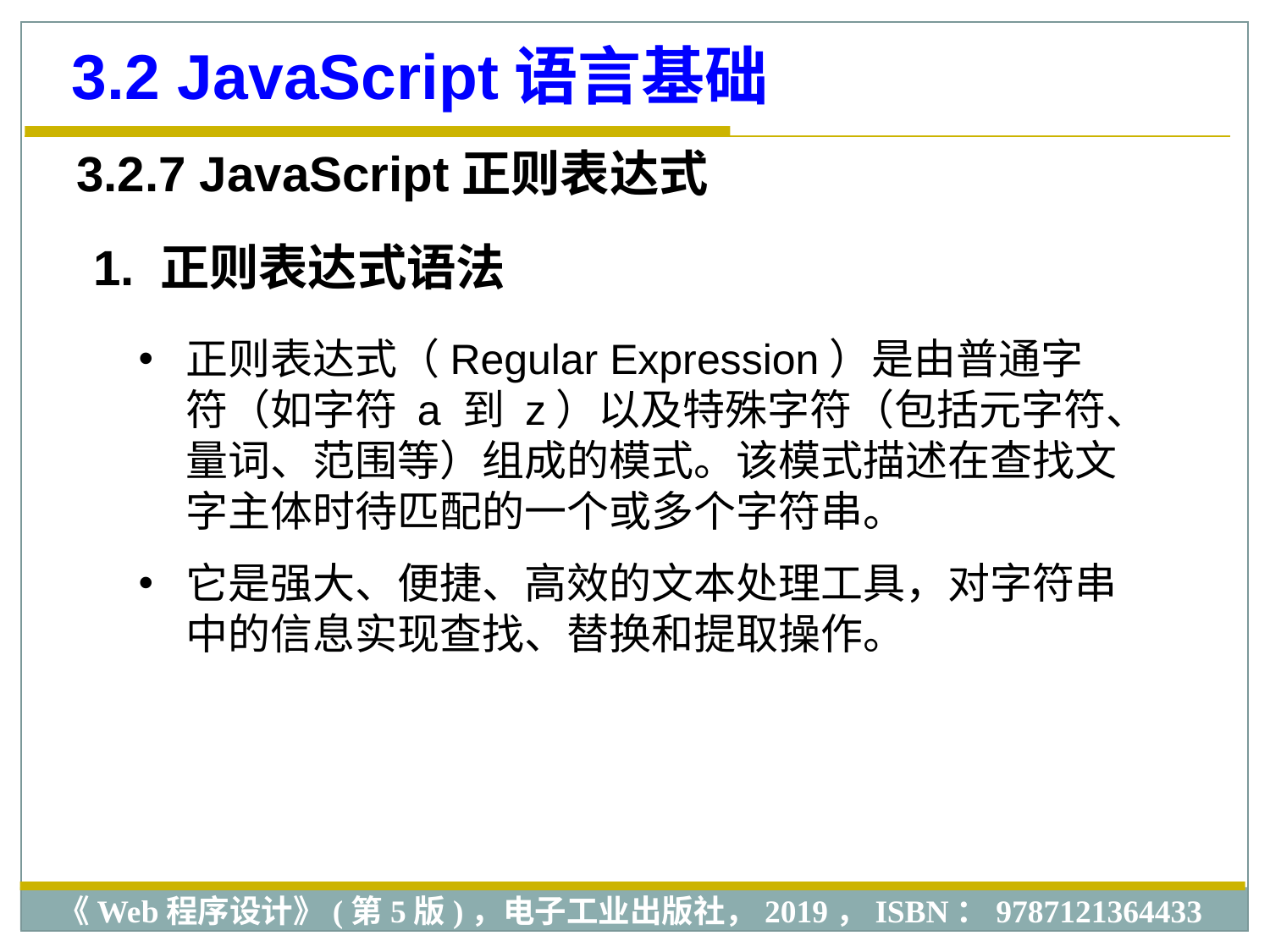

3.2 JavaScript语言基础
3.2.7 JavaScript正则表达式
1. 正则表达式语法
正则表达式（Regular Expression）是由普通字符（如字符 a 到 z）以及特殊字符（包括元字符、量词、范围等）组成的模式。该模式描述在查找文字主体时待匹配的一个或多个字符串。
它是强大、便捷、高效的文本处理工具，对字符串中的信息实现查找、替换和提取操作。